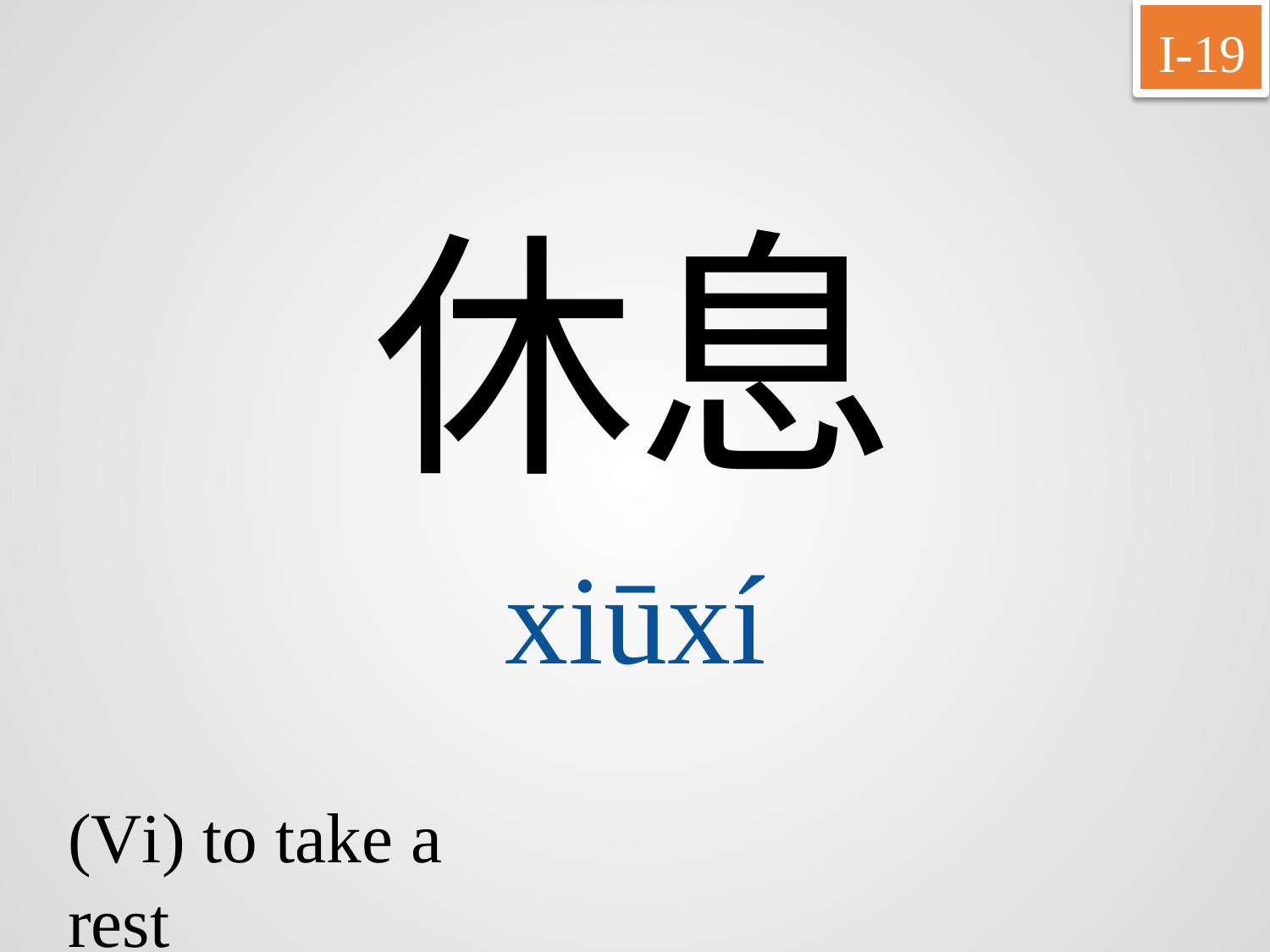

I-19

休息
xiūxí
(Vi) to take a rest